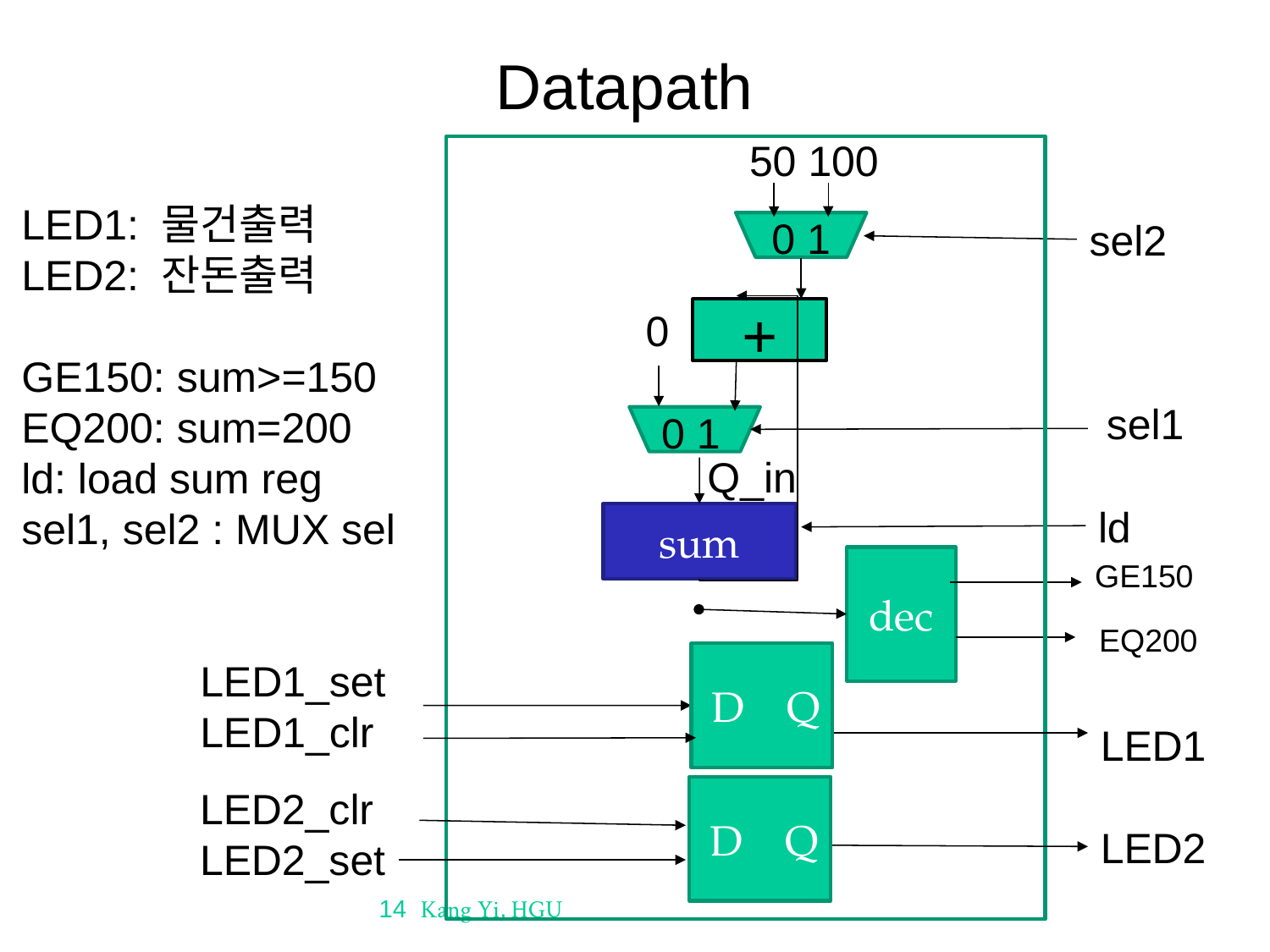

# Datapath
50 100

LED1: 물건출력
LED2: 잔돈출력

GE150: sum>=150
EQ200: sum=200
ld: load sum reg
sel1, sel2 : MUX sel
0 1
sel2

0
+
sel1
0 1

Q_in
ld
sum
dec
GE150
EQ200
D    Q
LED1_set
LED1_clr
LED1
LED2_clr
LED2_set
D    Q
LED2
14  Kang Yi, HGU